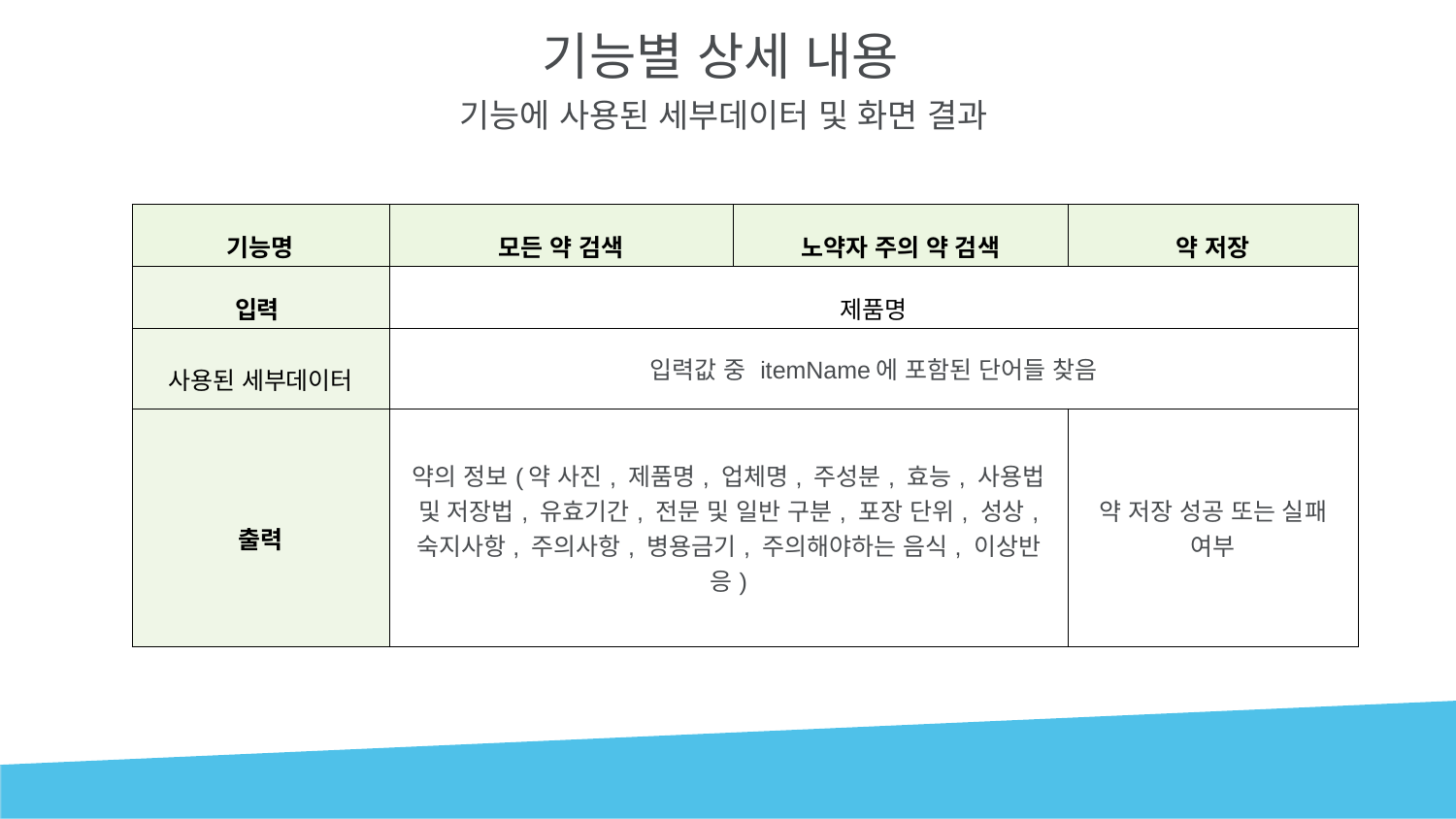

# 기능별 상세 내용 기능에 사용된 세부데이터 및 화면 결과

| 기능명 | 모든 약 검색 | 노약자 주의 약 검색 | 약 저장 |
| --- | --- | --- | --- |
| 입력 | 제품명 |  |  |
| 사용된 세부데이터 | 입력값 중 itemName에 포함된 단어들 찾음 |  |  |
| 출력 | 약의 정보(약 사진, 제품명, 업체명, 주성분, 효능, 사용법 및 저장법, 유효기간, 전문 및 일반 구분, 포장 단위, 성상, 숙지사항, 주의사항, 병용금기, 주의해야하는 음식, 이상반응) |  | 약 저장 성공 또는 실패 여부 |